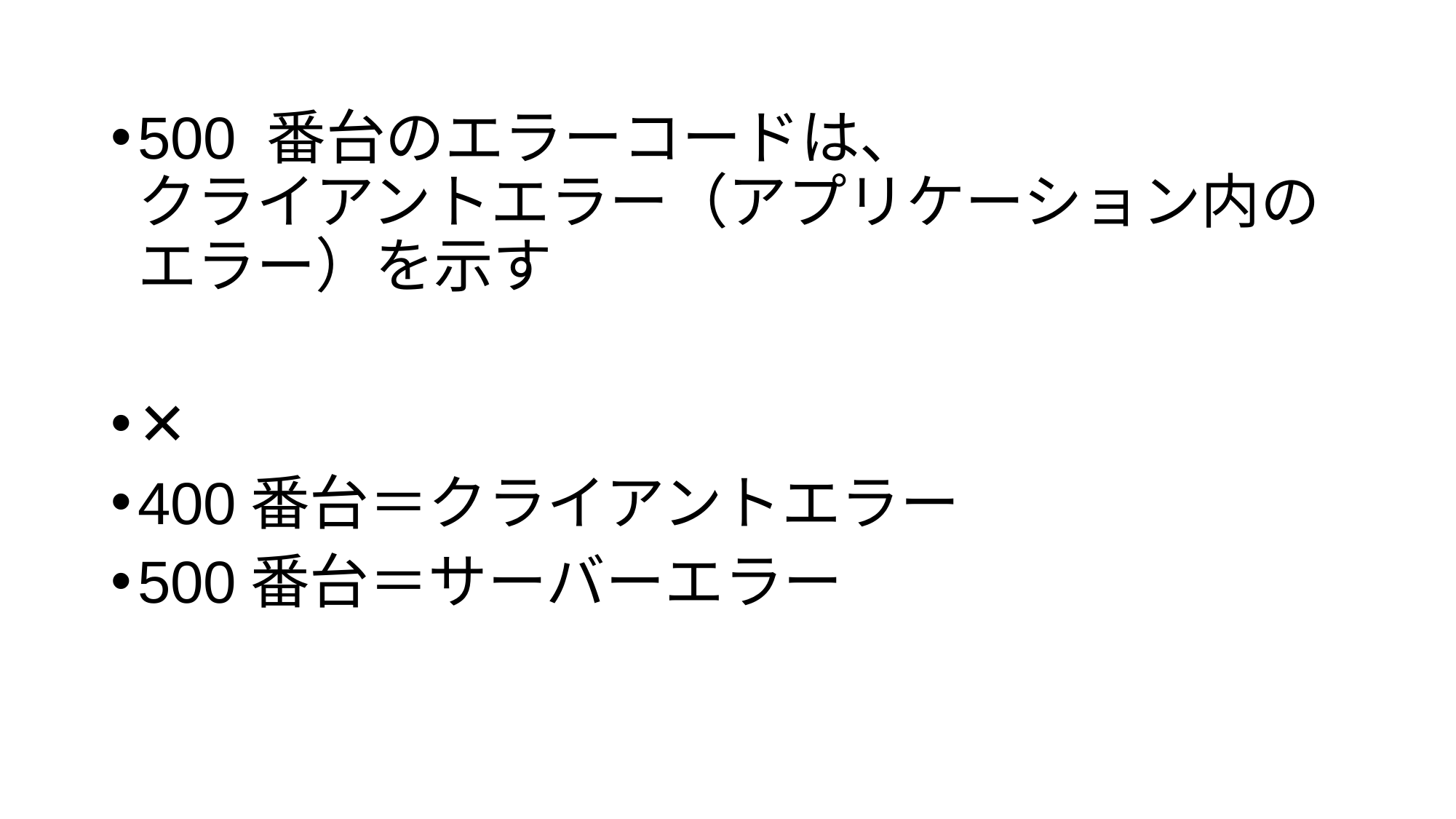

500 番台のエラーコードは、
クライアントエラー（アプリケーション内のエラー）を示す

✕
400番台＝クライアントエラー
500番台＝サーバーエラー